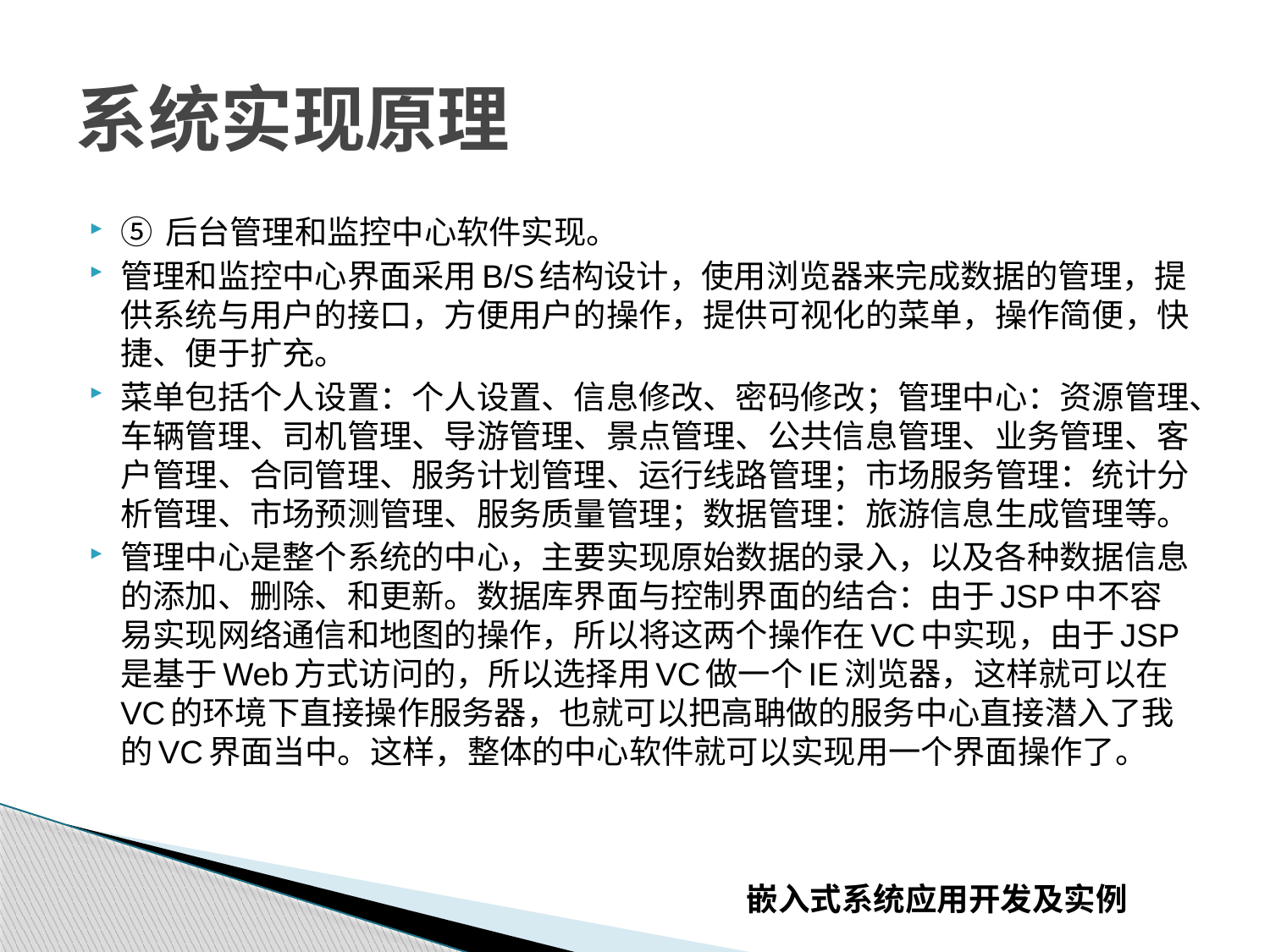

# 系统实现原理
⑤ 后台管理和监控中心软件实现。
管理和监控中心界面采用B/S结构设计，使用浏览器来完成数据的管理，提供系统与用户的接口，方便用户的操作，提供可视化的菜单，操作简便，快捷、便于扩充。
菜单包括个人设置：个人设置、信息修改、密码修改；管理中心：资源管理、车辆管理、司机管理、导游管理、景点管理、公共信息管理、业务管理、客户管理、合同管理、服务计划管理、运行线路管理；市场服务管理：统计分析管理、市场预测管理、服务质量管理；数据管理：旅游信息生成管理等。
管理中心是整个系统的中心，主要实现原始数据的录入，以及各种数据信息的添加、删除、和更新。数据库界面与控制界面的结合：由于JSP中不容易实现网络通信和地图的操作，所以将这两个操作在VC中实现，由于JSP是基于Web方式访问的，所以选择用VC做一个IE浏览器，这样就可以在VC的环境下直接操作服务器，也就可以把高聃做的服务中心直接潜入了我的VC界面当中。这样，整体的中心软件就可以实现用一个界面操作了。

嵌入式系统应用开发及实例